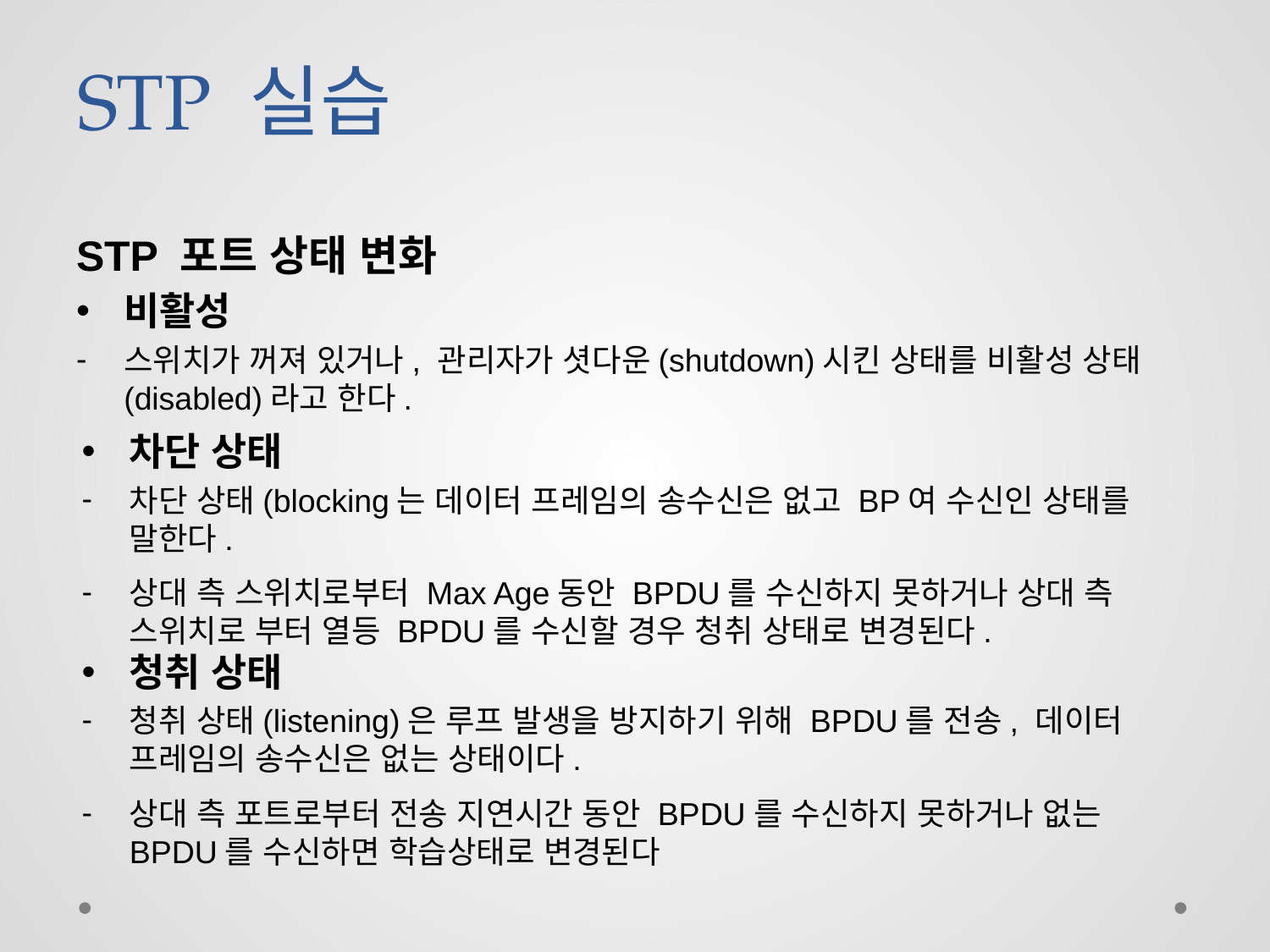

# STP 실습
STP 포트 상태 변화
비활성
스위치가 꺼져 있거나, 관리자가 셧다운(shutdown)시킨 상태를 비활성 상태(disabled)라고 한다.
차단 상태
차단 상태(blocking는 데이터 프레임의 송수신은 없고 BP여 수신인 상태를 말한다.
상대 측 스위치로부터 Max Age동안 BPDU를 수신하지 못하거나 상대 측 스위치로 부터 열등 BPDU를 수신할 경우 청취 상태로 변경된다.
청취 상태
청취 상태(listening)은 루프 발생을 방지하기 위해 BPDU를 전송, 데이터 프레임의 송수신은 없는 상태이다.
상대 측 포트로부터 전송 지연시간 동안 BPDU를 수신하지 못하거나 없는 BPDU를 수신하면 학습상태로 변경된다